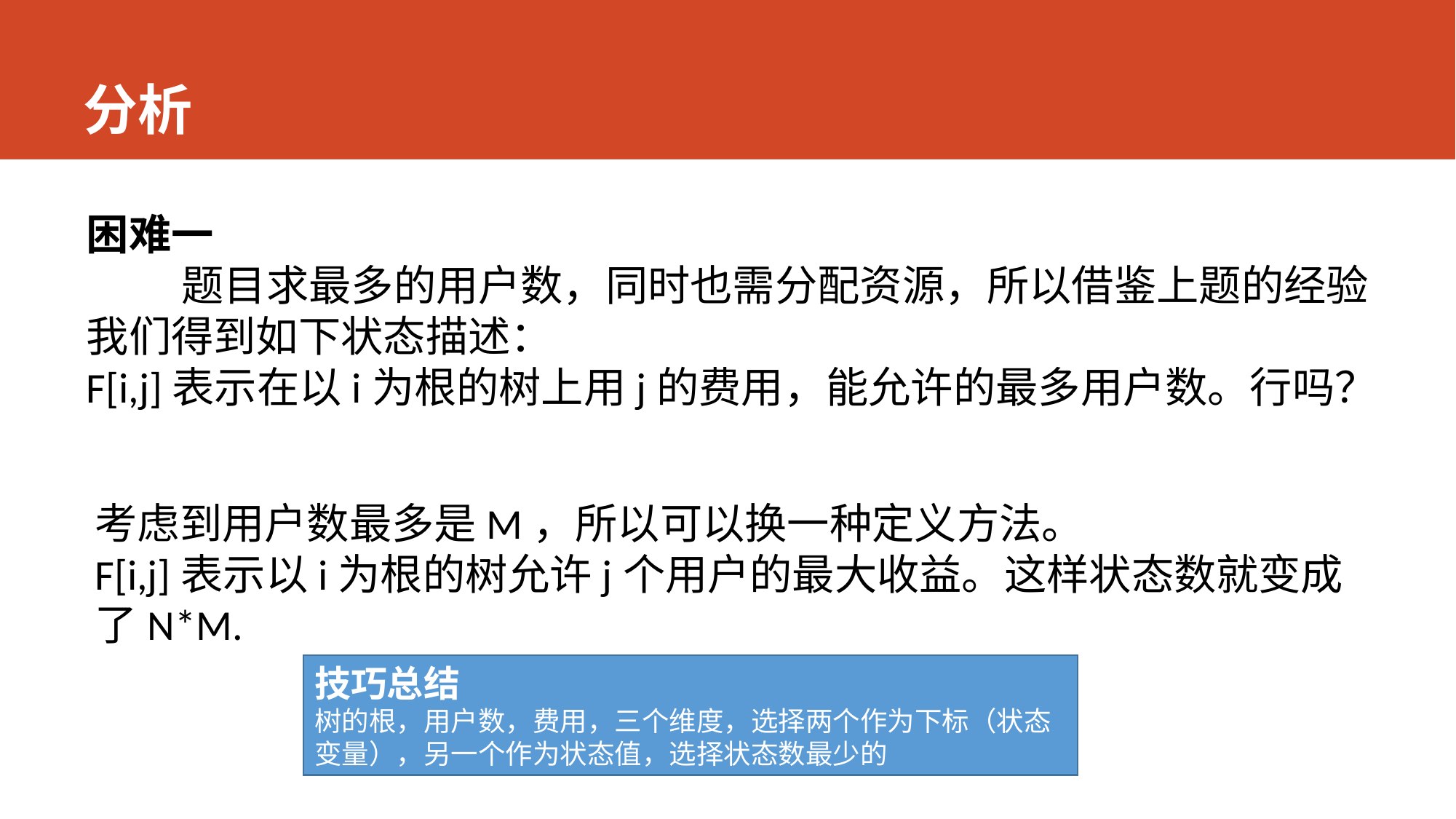

# 分析
困难一
         题目求最多的用户数，同时也需分配资源，所以借鉴上题的经验我们得到如下状态描述：
F[i,j]表示在以i为根的树上用j的费用，能允许的最多用户数。行吗？
考虑到用户数最多是M，所以可以换一种定义方法。
F[i,j]表示以i为根的树允许j个用户的最大收益。这样状态数就变成了N*M.
技巧总结
树的根，用户数，费用，三个维度，选择两个作为下标（状态变量），另一个作为状态值，选择状态数最少的